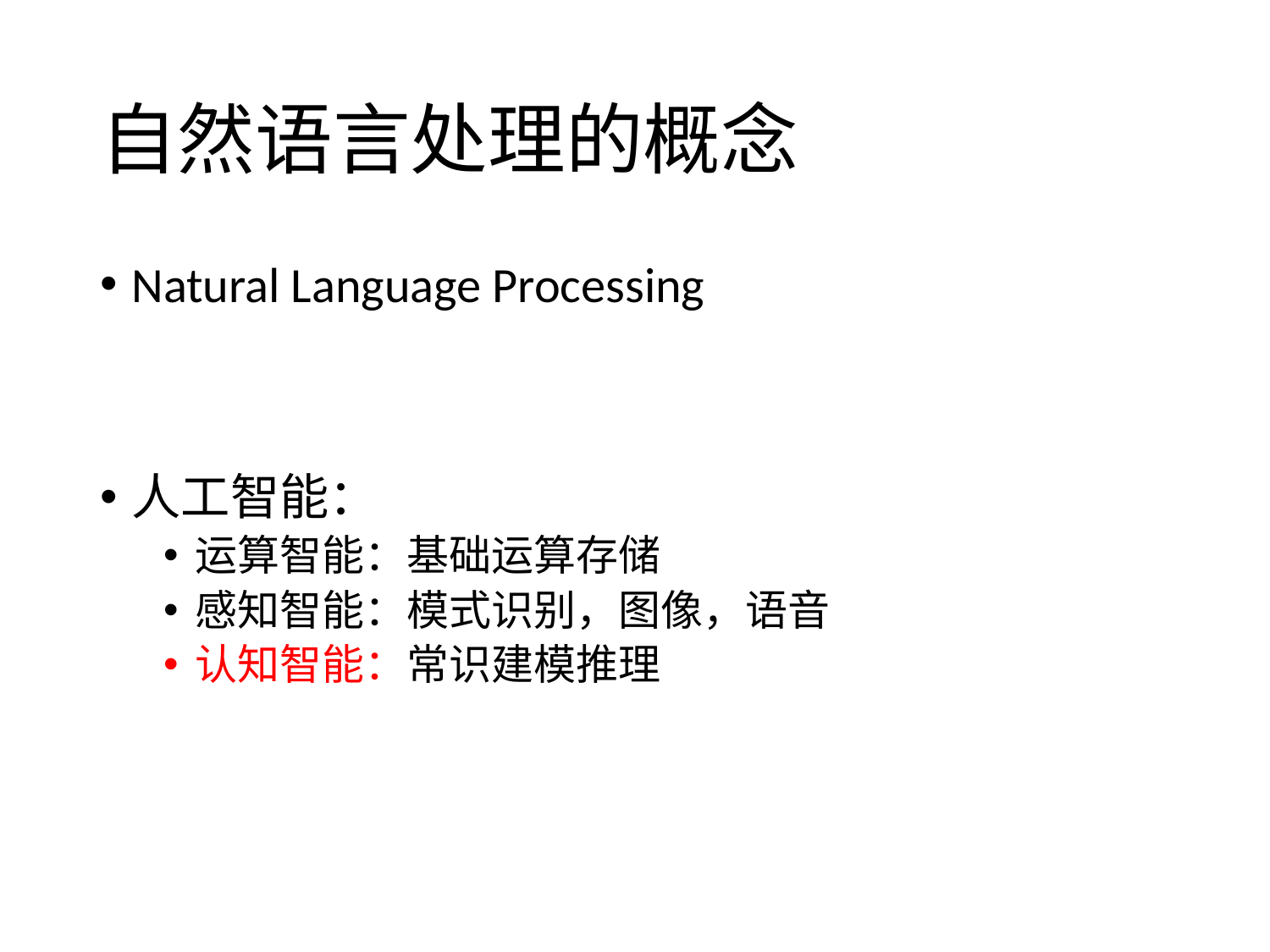

# 自然语言处理的概念
Natural Language Processing

人工智能：
运算智能：基础运算存储
感知智能：模式识别，图像，语音
认知智能：常识建模推理